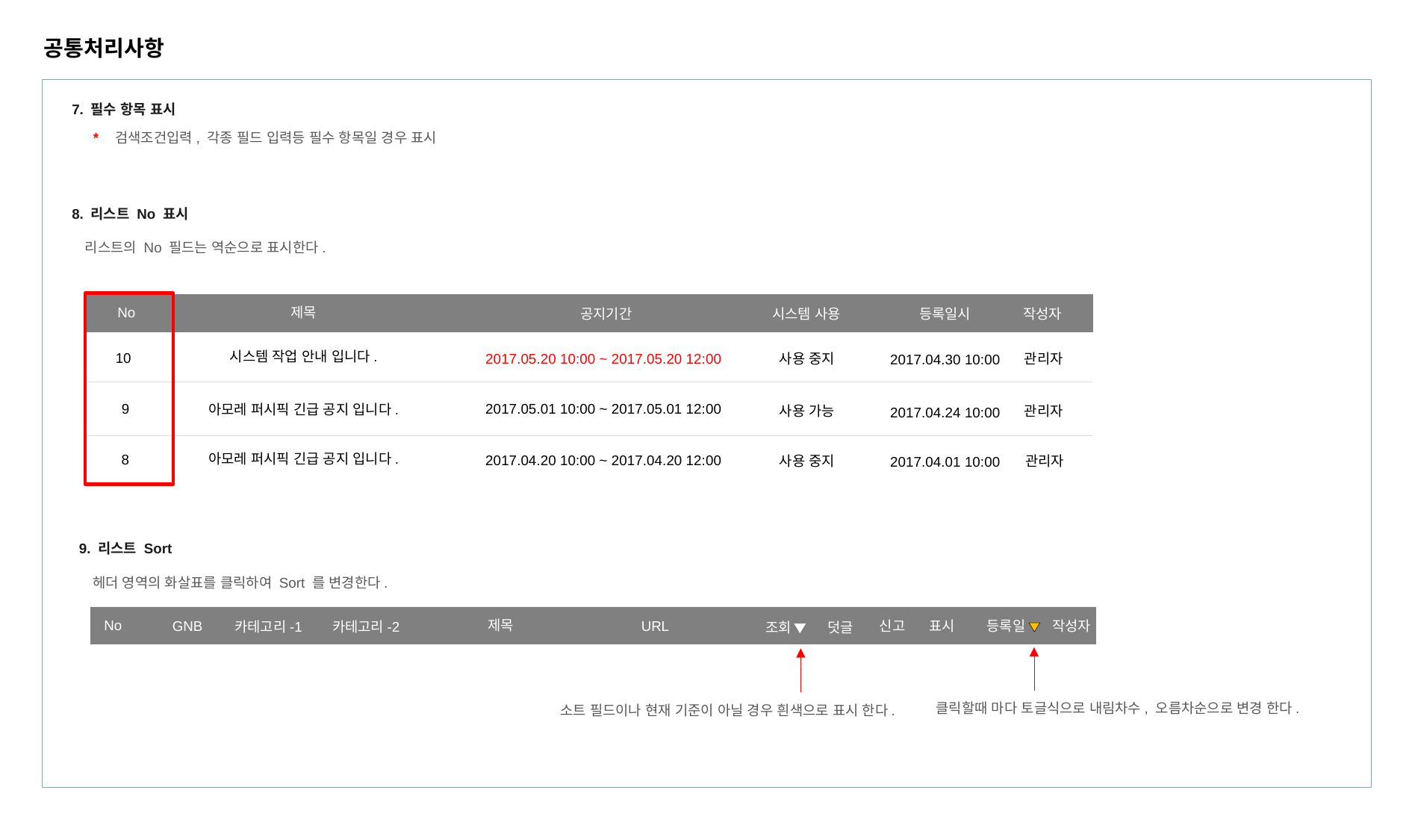

공통처리사항

7. 필수 항목 표시
검색조건입력, 각종 필드 입력등 필수 항목일 경우 표시
*
8. 리스트 No 표시
리스트의 No 필드는 역순으로 표시한다.

No
제목
공지기간
시스템 사용
등록일시
작성자
시스템 작업 안내 입니다.
10
2017.05.20 10:00 ~ 2017.05.20 12:00
관리자
사용 중지
2017.04.30 10:00
2017.05.01 10:00 ~ 2017.05.01 12:00
9
아모레 퍼시픽 긴급 공지 입니다.
관리자
사용 가능
2017.04.24 10:00
아모레 퍼시픽 긴급 공지 입니다.
8
2017.04.20 10:00 ~ 2017.04.20 12:00
관리자
사용 중지
2017.04.01 10:00
9. 리스트 Sort
헤더 영역의 화살표를 클릭하여 Sort 를 변경한다.

No
제목
GNB
URL
표시
신고
등록일
작성자
카테고리-1
카테고리-2
조회
덧글

클릭할때 마다 토글식으로 내림차수, 오름차순으로 변경 한다.
소트 필드이나 현재 기준이 아닐 경우 흰색으로 표시 한다.
8